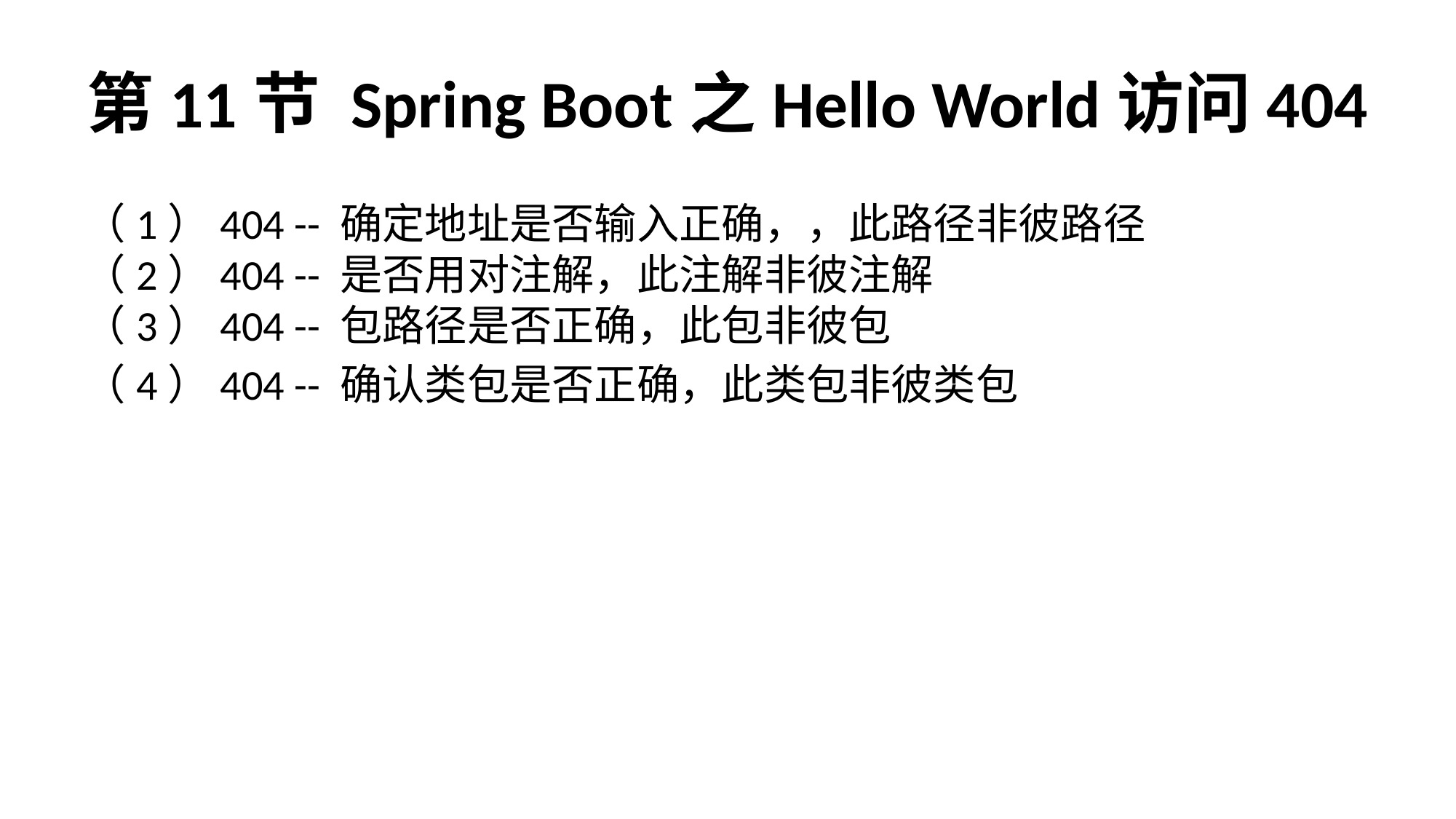

# 第11节 Spring Boot之Hello World访问404
（1）404 -- 确定地址是否输入正确，，此路径非彼路径
（2）404 -- 是否用对注解，此注解非彼注解
（3）404 -- 包路径是否正确，此包非彼包
（4）404 -- 确认类包是否正确，此类包非彼类包